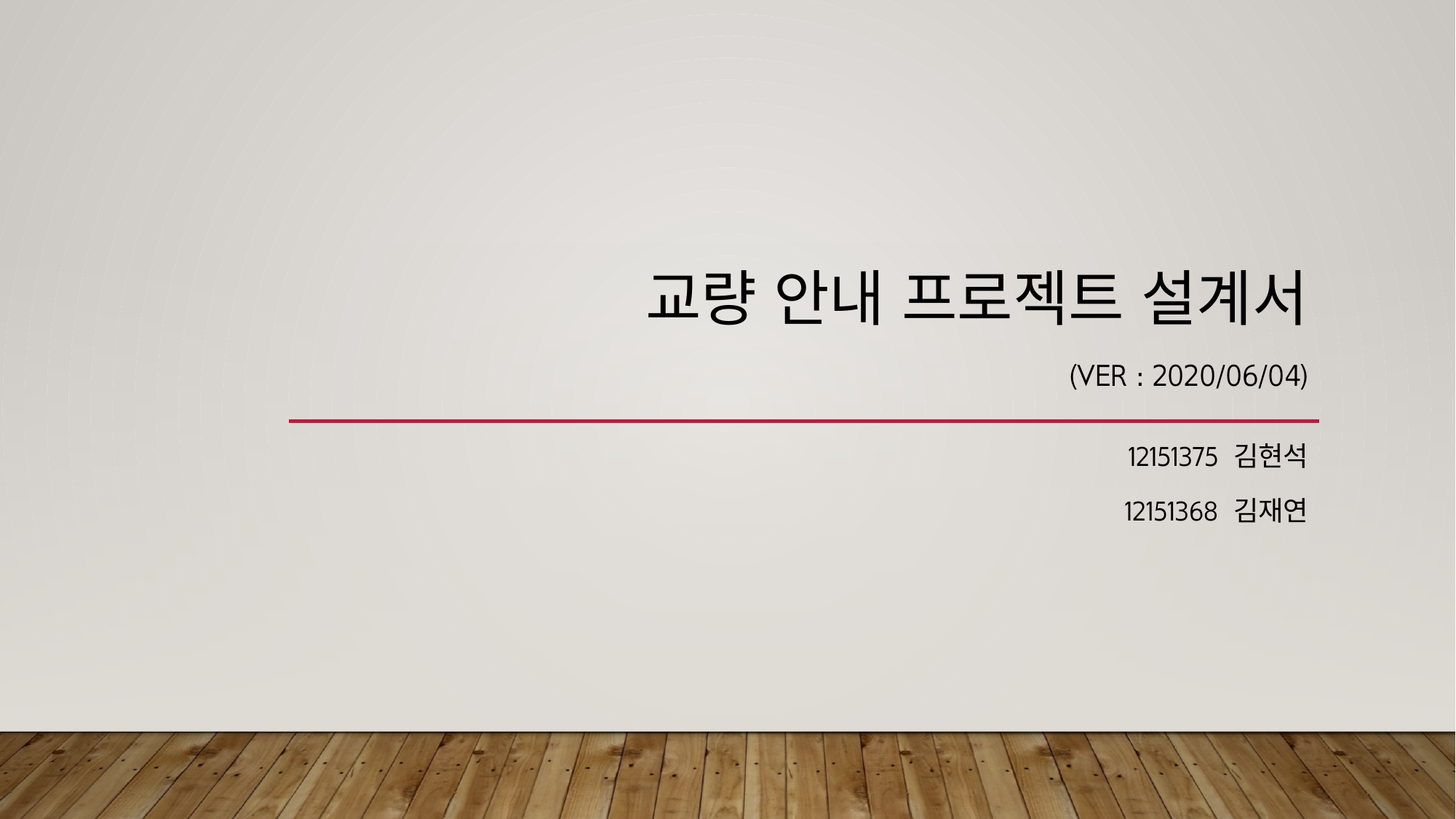

# 교량 안내 프로젝트 설계서 (ver : 2020/06/04)
12151375 김현석
12151368 김재연